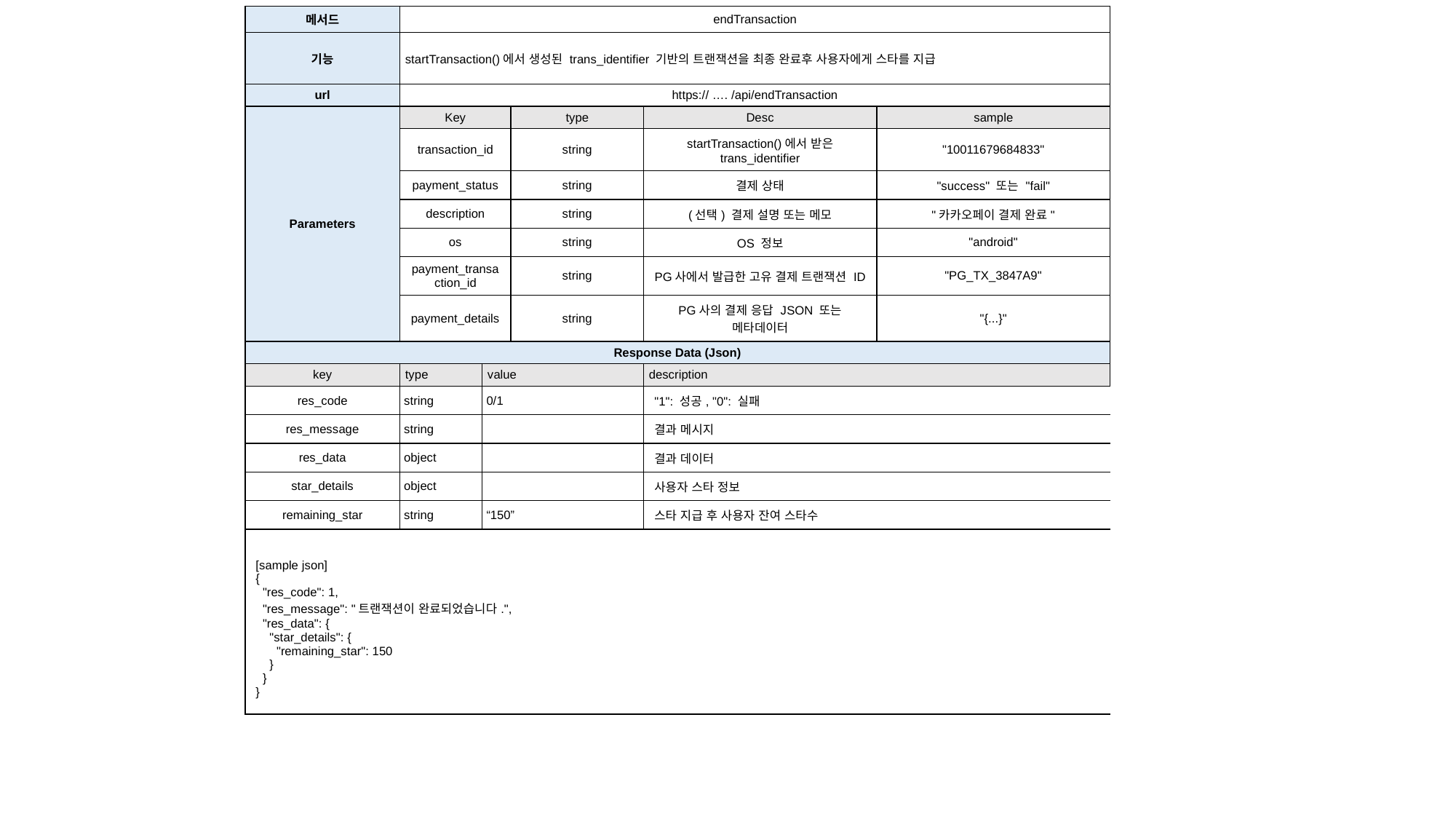

| 메서드 | endTransaction |  |  |  |  |
| --- | --- | --- | --- | --- | --- |
| 기능 | startTransaction()에서 생성된 trans\_identifier 기반의 트랜잭션을 최종 완료후 사용자에게 스타를 지급 |  |  |  |  |
| url | https:// …. /api/endTransaction |  |  |  |  |
| Parameters | Key | type | type | Desc | sample |
|  | transaction\_id |  | string | startTransaction()에서 받은 trans\_identifier | "10011679684833" |
|  | payment\_status |  | string | 결제 상태 | "success" 또는 "fail" |
|  | description |  | string | (선택) 결제 설명 또는 메모 | "카카오페이 결제 완료" |
|  | os |  | string | OS 정보 | "android" |
|  | payment\_transaction\_id |  | string | PG사에서 발급한 고유 결제 트랜잭션 ID | "PG\_TX\_3847A9" |
|  | payment\_details |  | string | PG사의 결제 응답 JSON 또는 메타데이터 | "{...}" |
| Response Data (Json) |  |  |  |  |  |
| key | type | value |  | description |  |
| res\_code | string | 0/1 |  | "1": 성공, "0": 실패 |  |
| res\_message | string |  |  | 결과 메시지 |  |
| res\_data | object |  |  | 결과 데이터 |  |
| star\_details | object |  |  | 사용자 스타 정보 |  |
| remaining\_star | string | “150” |  | 스타 지급 후 사용자 잔여 스타수 |  |
| [sample json] { "res\_code": 1, "res\_message": "트랜잭션이 완료되었습니다.", "res\_data": { "star\_details": { "remaining\_star": 150 } } } |  |  |  |  |  |